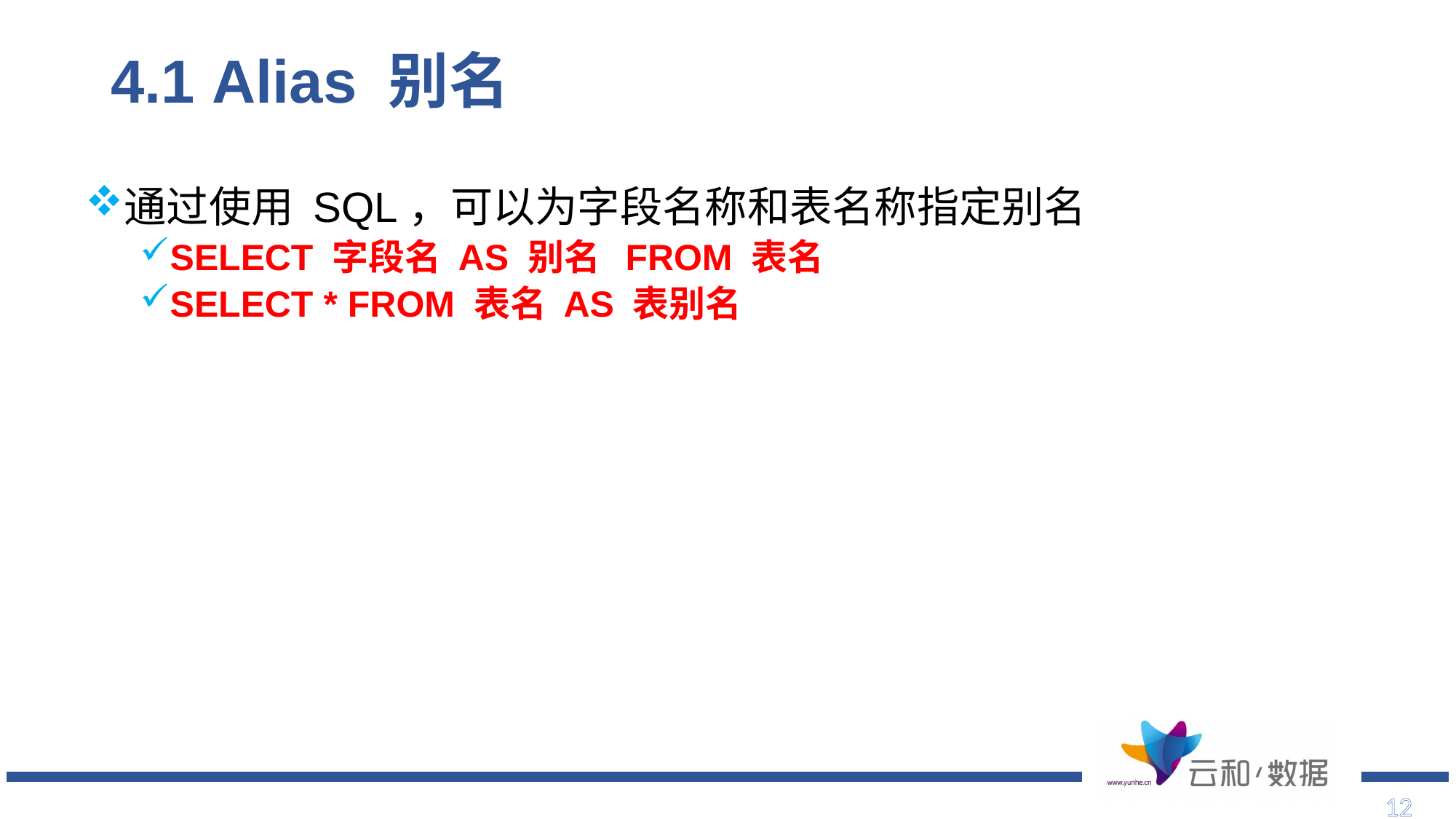

# 4.1 Alias 别名
通过使用 SQL，可以为字段名称和表名称指定别名
SELECT 字段名 AS 别名  FROM 表名
SELECT * FROM 表名 AS 表别名